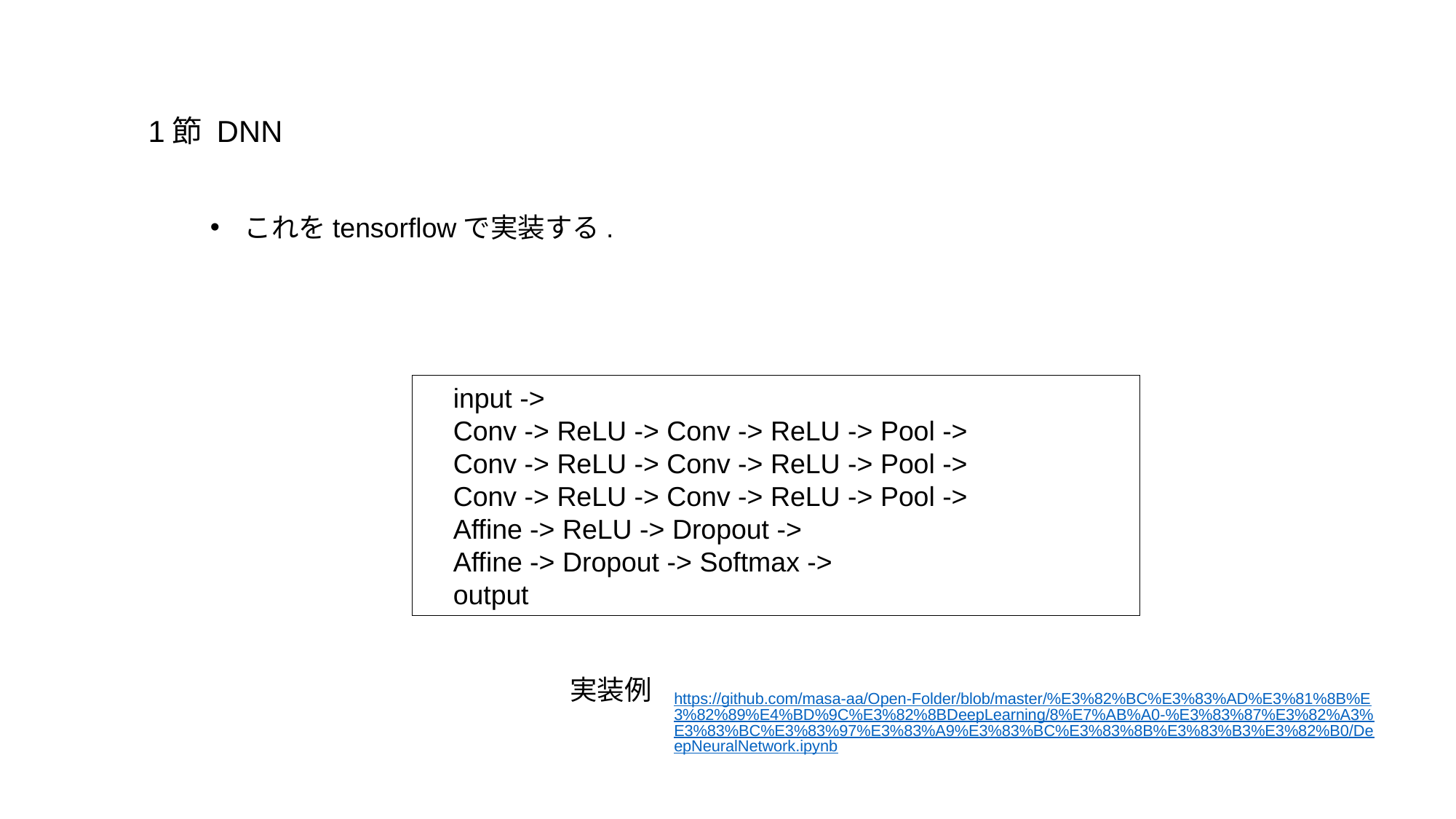

1節 DNN
これをtensorflowで実装する.

    input ->
    Conv -> ReLU -> Conv -> ReLU -> Pool ->
    Conv -> ReLU -> Conv -> ReLU -> Pool ->
    Conv -> ReLU -> Conv -> ReLU -> Pool ->
    Affine -> ReLU -> Dropout ->
    Affine -> Dropout -> Softmax ->
    output
実装例
https://github.com/masa-aa/Open-Folder/blob/master/%E3%82%BC%E3%83%AD%E3%81%8B%E3%82%89%E4%BD%9C%E3%82%8BDeepLearning/8%E7%AB%A0-%E3%83%87%E3%82%A3%E3%83%BC%E3%83%97%E3%83%A9%E3%83%BC%E3%83%8B%E3%83%B3%E3%82%B0/DeepNeuralNetwork.ipynb